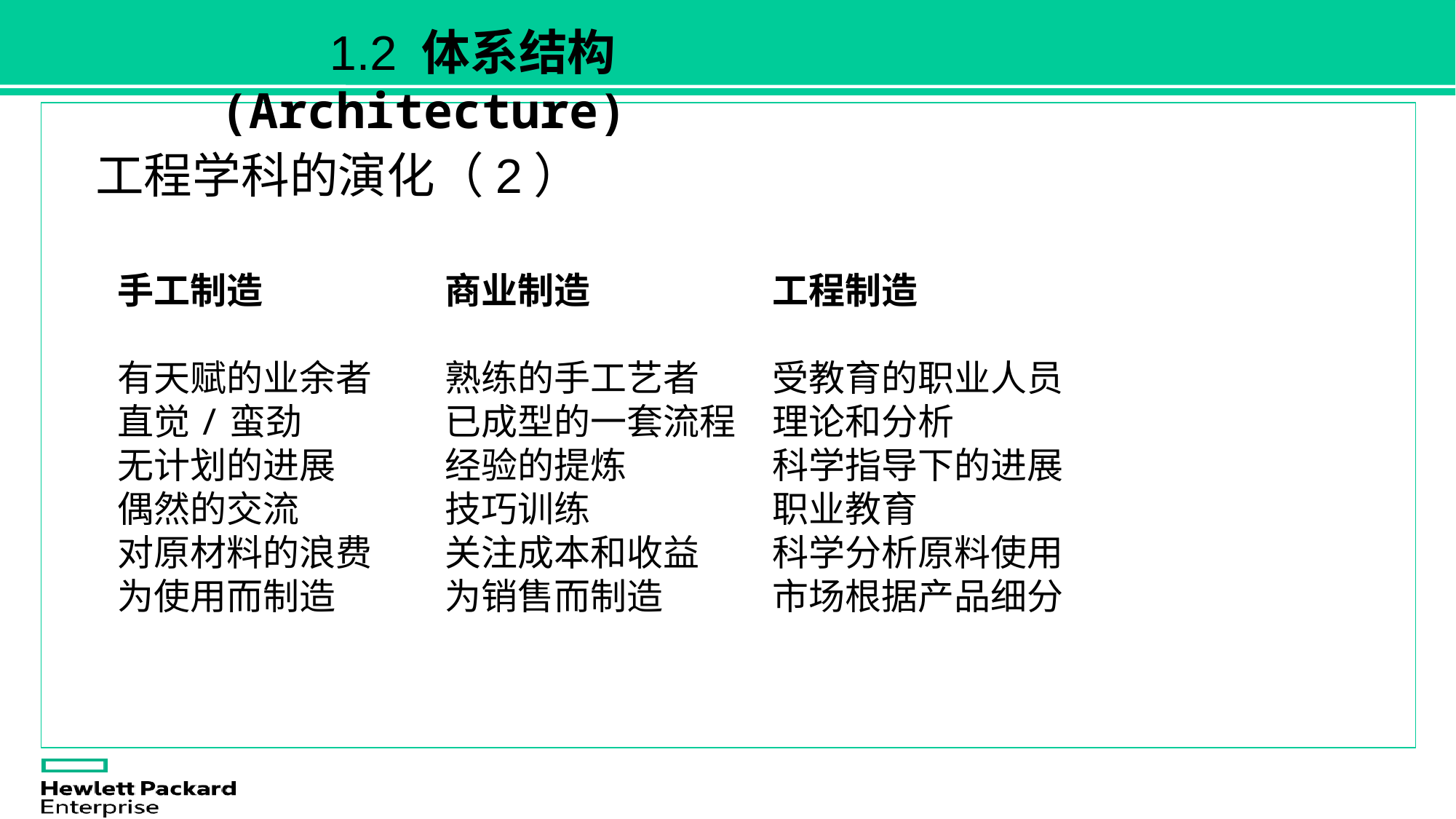

1.2 体系结构(Architecture)

工程学科的演化（2）
手工制造		商业制造	 	工程制造

有天赋的业余者  	熟练的手工艺者 	受教育的职业人员
直觉/蛮劲	 	已成型的一套流程	理论和分析
无计划的进展	经验的提炼	 	科学指导下的进展
偶然的交流	 	技巧训练	 	职业教育
对原材料的浪费 	关注成本和收益 	科学分析原料使用
为使用而制造 	为销售而制造 	市场根据产品细分